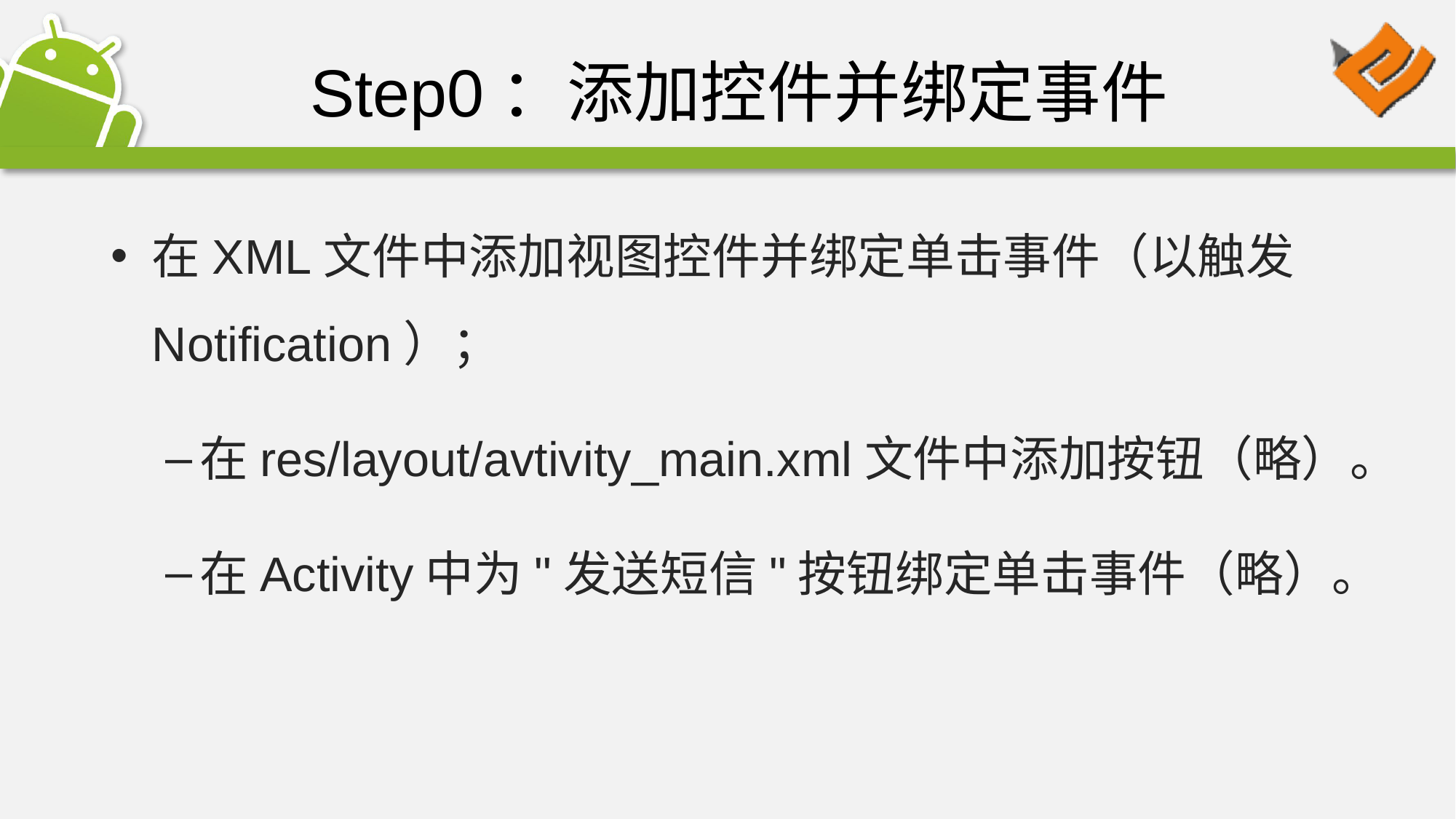

# Step0：添加控件并绑定事件
在XML文件中添加视图控件并绑定单击事件（以触发Notification）；
在res/layout/avtivity_main.xml文件中添加按钮（略）。
在Activity中为"发送短信"按钮绑定单击事件（略）。